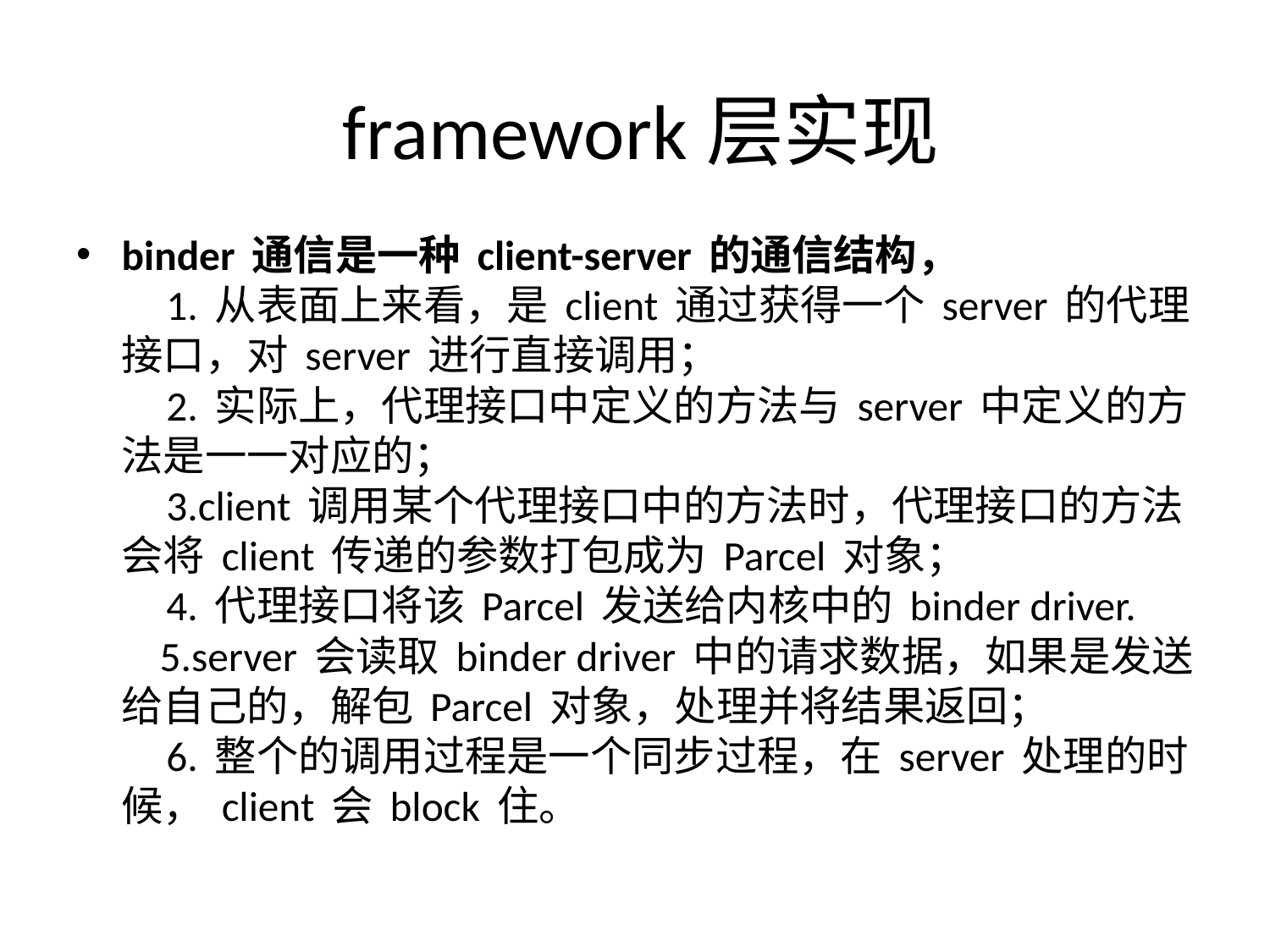

# framework层实现
binder 通信是一种 client-server 的通信结构， 
    1. 从表面上来看，是 client 通过获得一个 server 的代理接口，对 server 进行直接调用； 
    2. 实际上，代理接口中定义的方法与 server 中定义的方法是一一对应的； 
    3.client 调用某个代理接口中的方法时，代理接口的方法会将 client 传递的参数打包成为 Parcel 对象； 
    4. 代理接口将该 Parcel 发送给内核中的 binder driver. 
    5.server 会读取 binder driver 中的请求数据，如果是发送给自己的，解包 Parcel 对象，处理并将结果返回； 
    6. 整个的调用过程是一个同步过程，在 server 处理的时候， client 会 block 住。